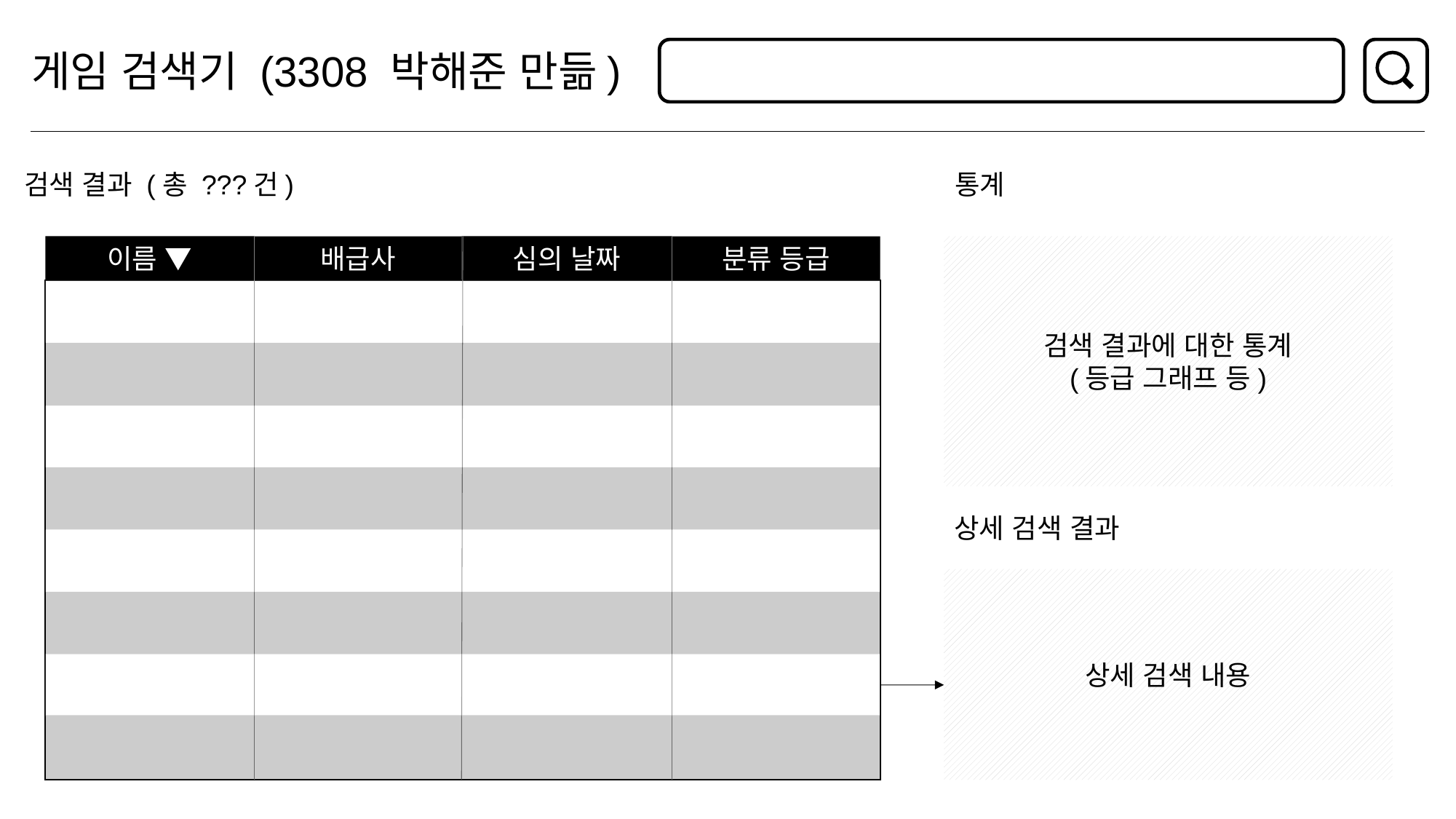

게임 검색기 (3308 박해준 만듦)

검색 결과 (총 ???건)
통계
검색 결과에 대한 통계
(등급 그래프 등)
이름 ▼
심의 날짜
배급사
분류 등급

상세 검색 결과

상세 검색 내용